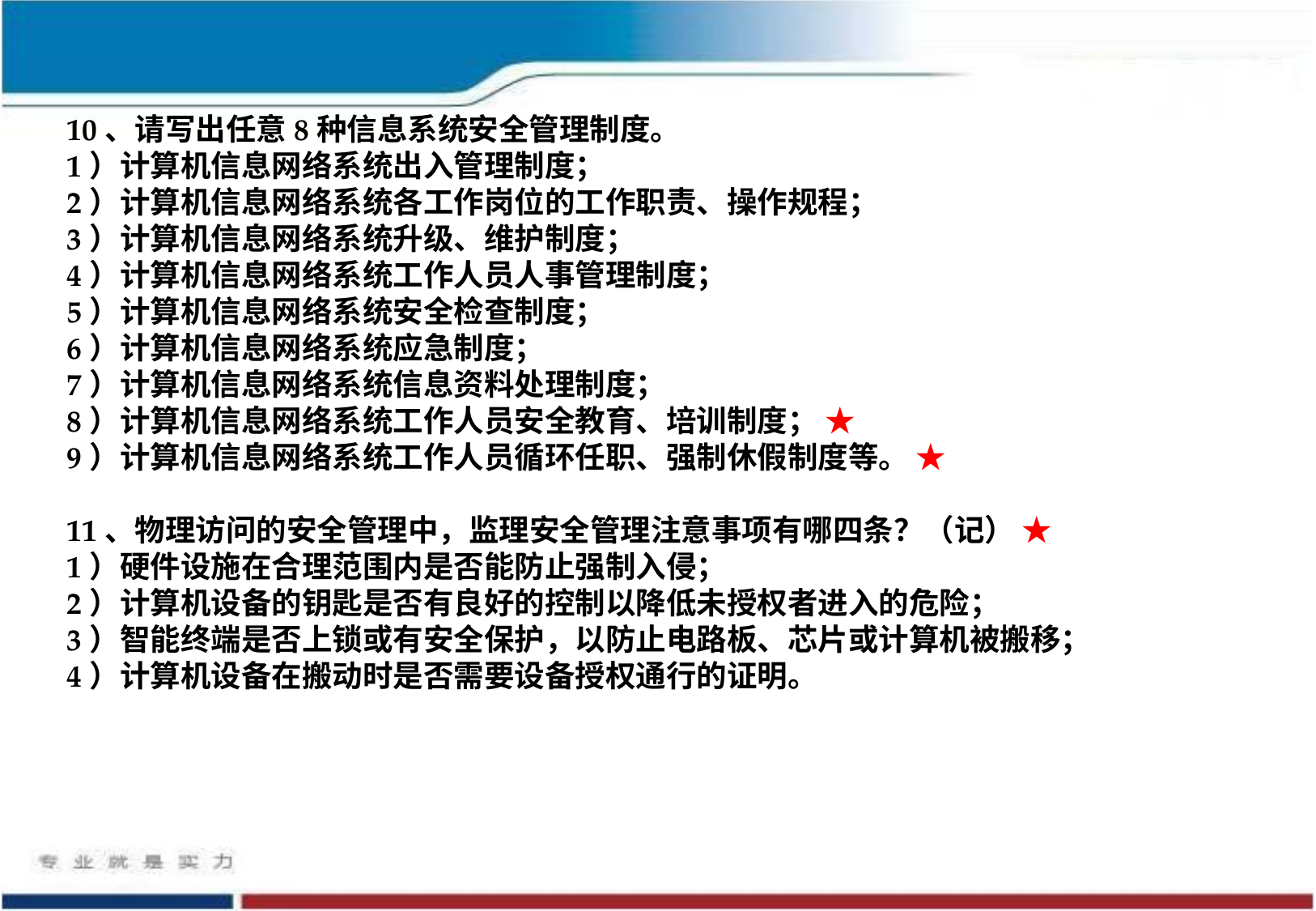

10、请写出任意8种信息系统安全管理制度。
1）计算机信息网络系统出入管理制度；
2）计算机信息网络系统各工作岗位的工作职责、操作规程；
3）计算机信息网络系统升级、维护制度；
4）计算机信息网络系统工作人员人事管理制度；
5）计算机信息网络系统安全检查制度；
6）计算机信息网络系统应急制度；
7）计算机信息网络系统信息资料处理制度；
8）计算机信息网络系统工作人员安全教育、培训制度； ★
9）计算机信息网络系统工作人员循环任职、强制休假制度等。 ★

11、物理访问的安全管理中，监理安全管理注意事项有哪四条？（记） ★
1）硬件设施在合理范围内是否能防止强制入侵；
2）计算机设备的钥匙是否有良好的控制以降低未授权者进入的危险；
3）智能终端是否上锁或有安全保护，以防止电路板、芯片或计算机被搬移；
4）计算机设备在搬动时是否需要设备授权通行的证明。